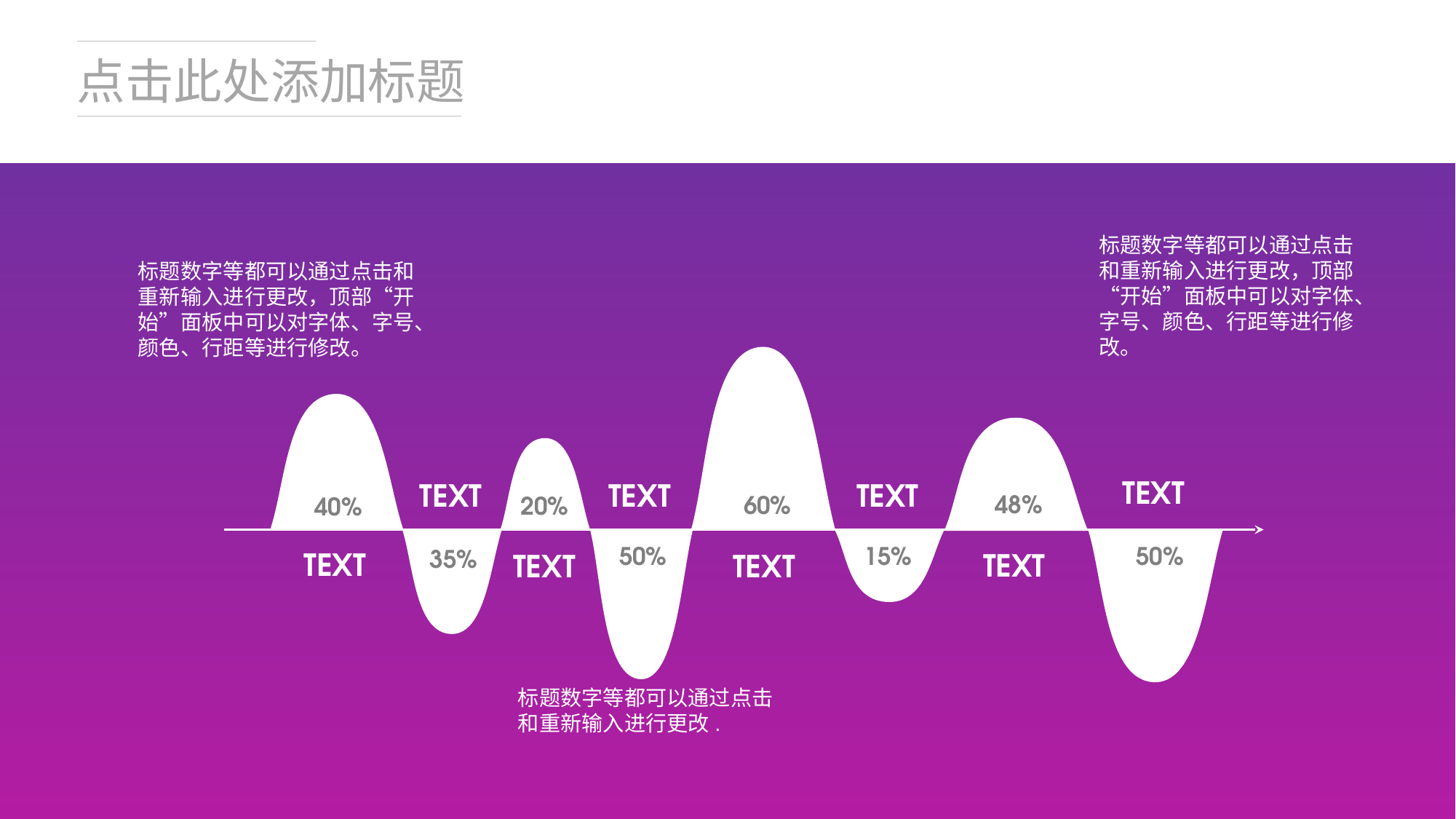

点击此处添加标题

标题数字等都可以通过点击和重新输入进行更改，顶部“开始”面板中可以对字体、字号、颜色、行距等进行修改。
标题数字等都可以通过点击和重新输入进行更改，顶部“开始”面板中可以对字体、字号、颜色、行距等进行修改。

TEXT
TEXT
TEXT
TEXT
48%
60%
20%
40%

50%
50%
15%
35%
TEXT
TEXT
TEXT
TEXT
标题数字等都可以通过点击和重新输入进行更改.